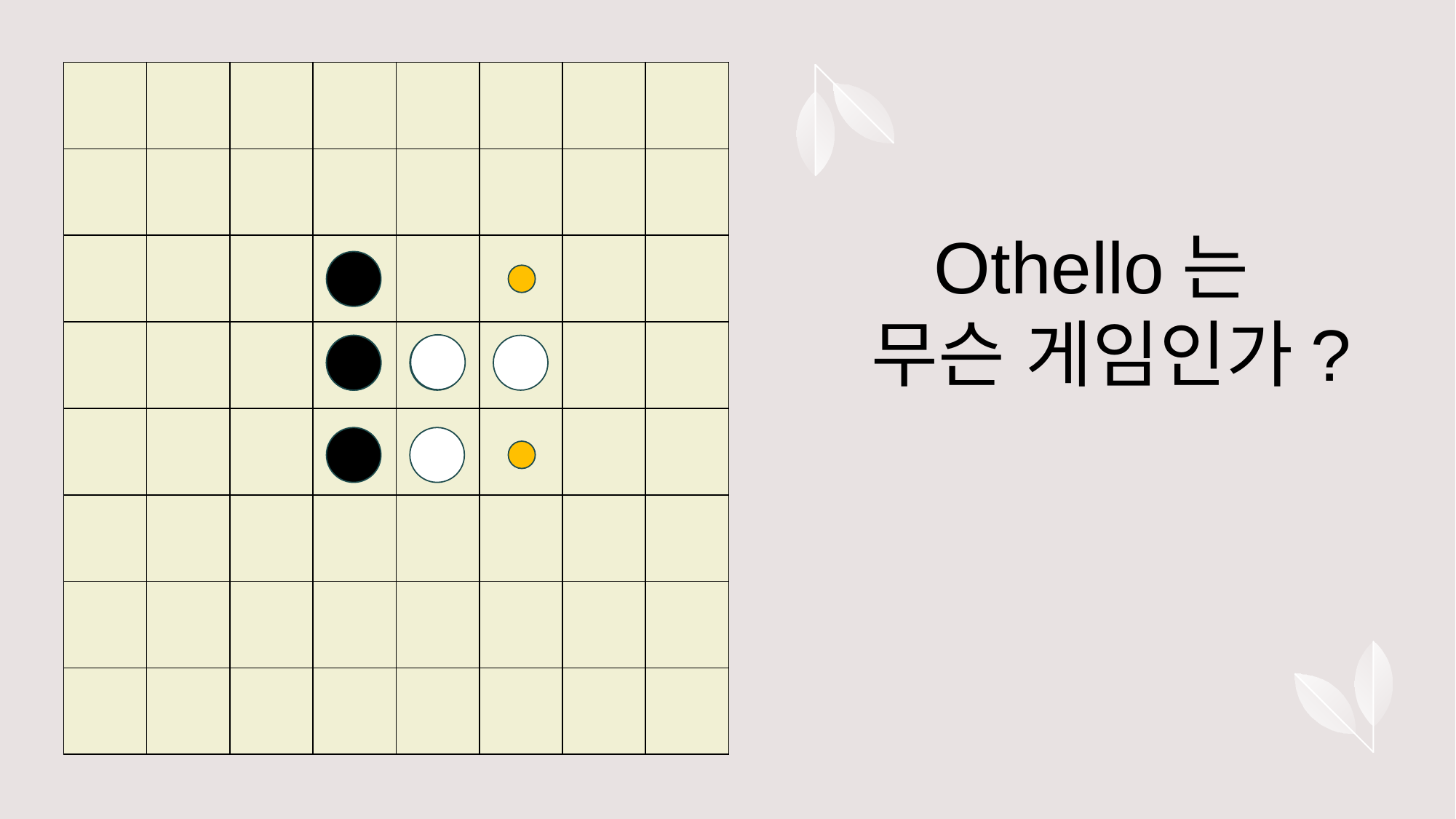

|  |  |  |  |  |  |  |  |
| --- | --- | --- | --- | --- | --- | --- | --- |
|  |  |  |  |  |  |  |  |
|  |  |  |  |  |  |  |  |
|  |  |  |  |  |  |  |  |
|  |  |  |  |  |  |  |  |
|  |  |  |  |  |  |  |  |
|  |  |  |  |  |  |  |  |
|  |  |  |  |  |  |  |  |
# Othello는 무슨 게임인가?